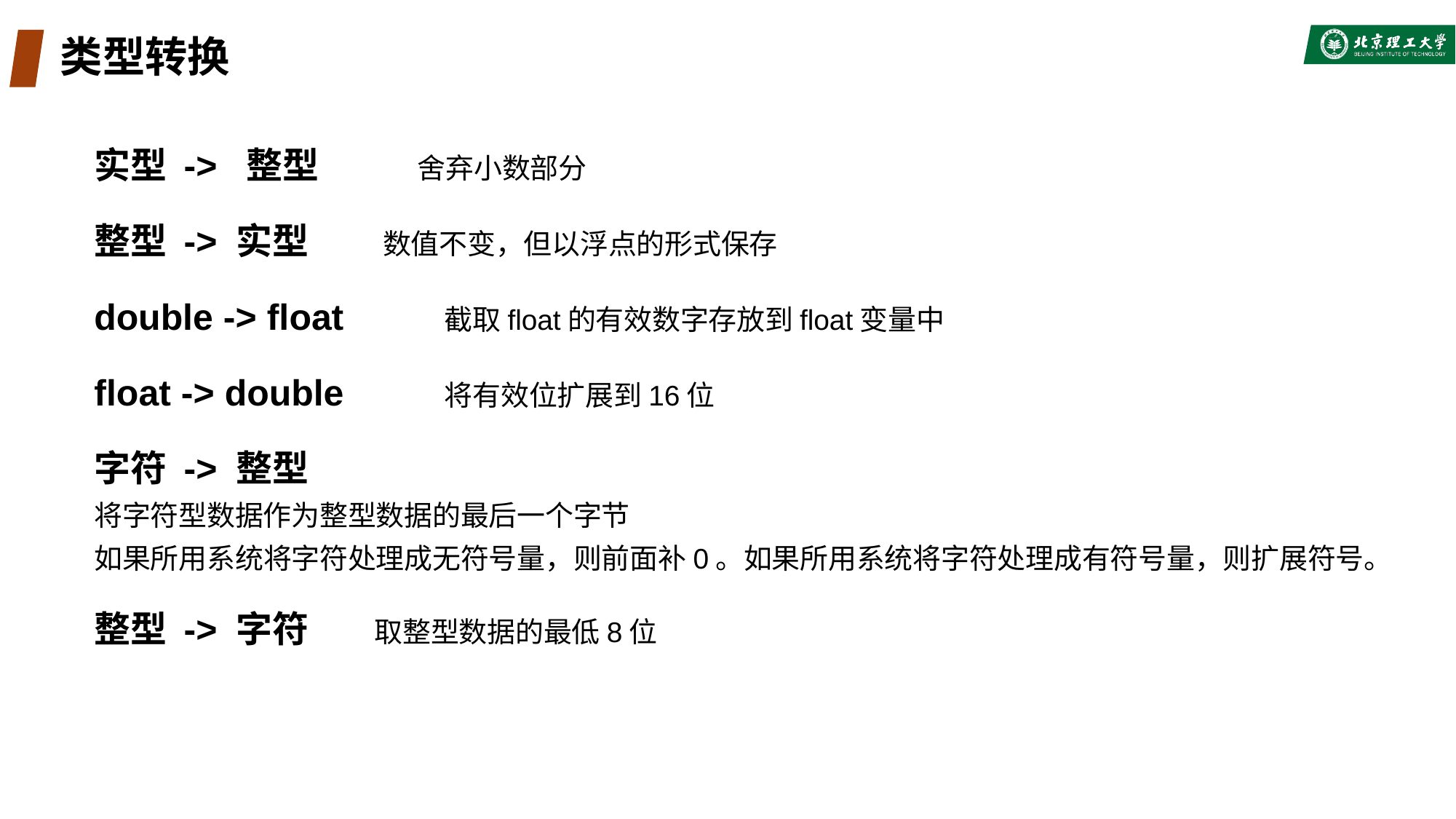

# 类型转换
实型 ->  整型            舍弃小数部分
整型 -> 实型         数值不变，但以浮点的形式保存
double -> float         截取float的有效数字存放到float变量中
float -> double         将有效位扩展到16位
字符 -> 整型
将字符型数据作为整型数据的最后一个字节
如果所用系统将字符处理成无符号量，则前面补0。如果所用系统将字符处理成有符号量，则扩展符号。
整型 -> 字符        取整型数据的最低8位